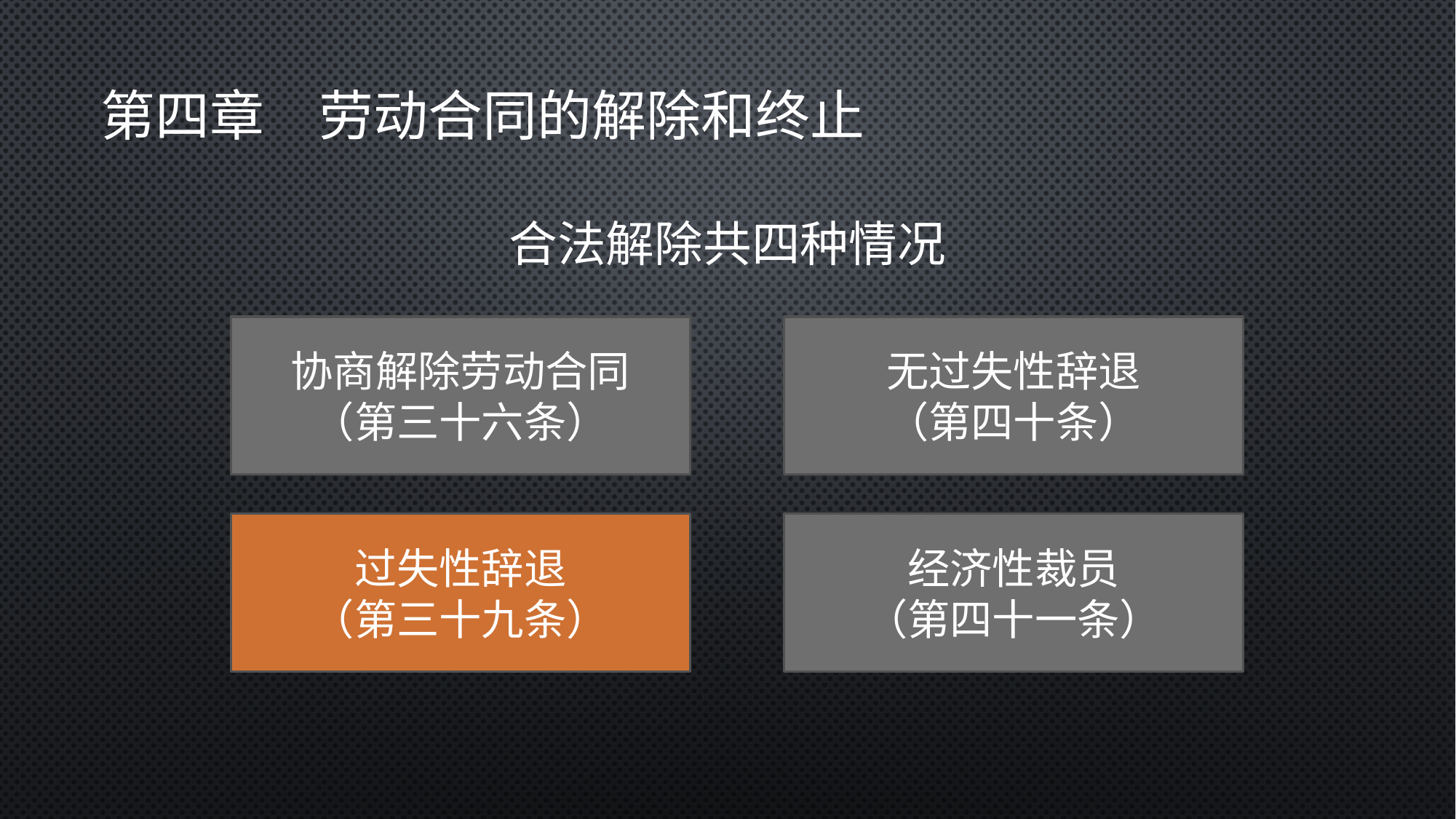

第四章　劳动合同的解除和终止
合法解除共四种情况
无过失性辞退
（第四十条）
协商解除劳动合同
（第三十六条）
过失性辞退
（第三十九条）
经济性裁员
（第四十一条）